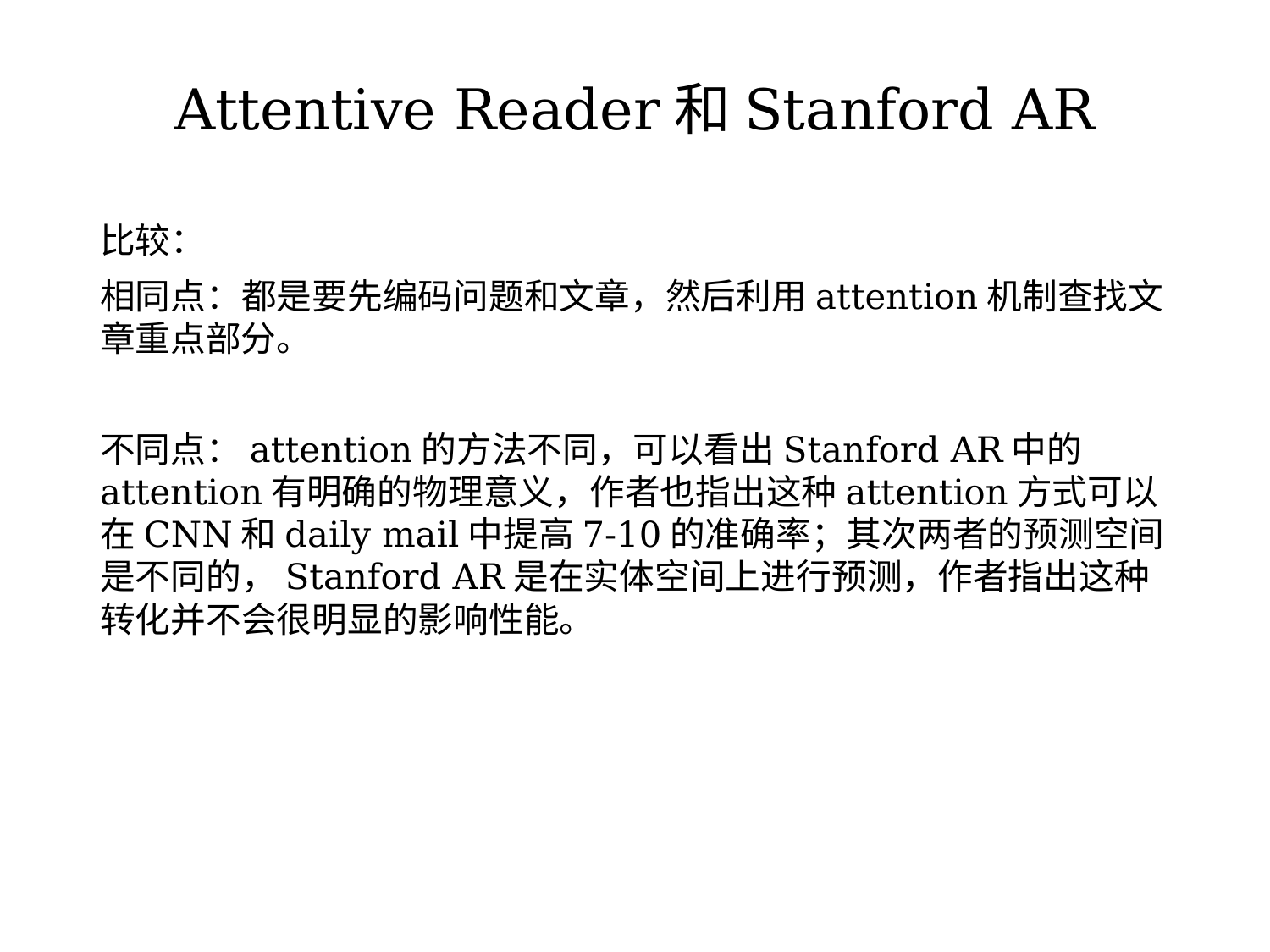

# Attentive Reader和Stanford AR
比较：
相同点：都是要先编码问题和文章，然后利用attention机制查找文章重点部分。

不同点：attention的方法不同，可以看出Stanford AR中的attention有明确的物理意义，作者也指出这种attention方式可以在CNN和daily mail中提高7-10的准确率；其次两者的预测空间是不同的，Stanford AR是在实体空间上进行预测，作者指出这种转化并不会很明显的影响性能。